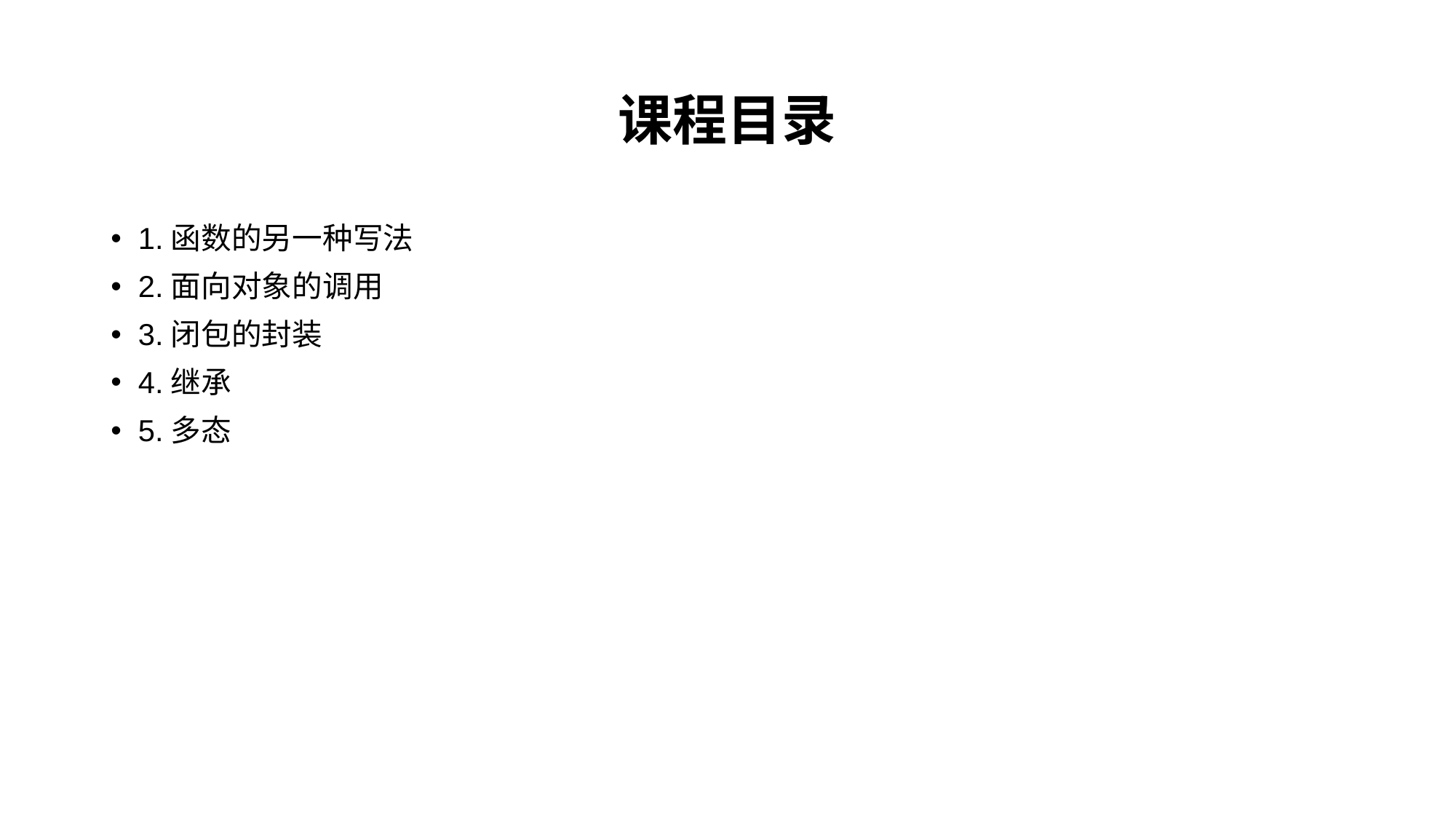

# 课程目录
1.函数的另一种写法
2.面向对象的调用
3.闭包的封装
4.继承
5.多态